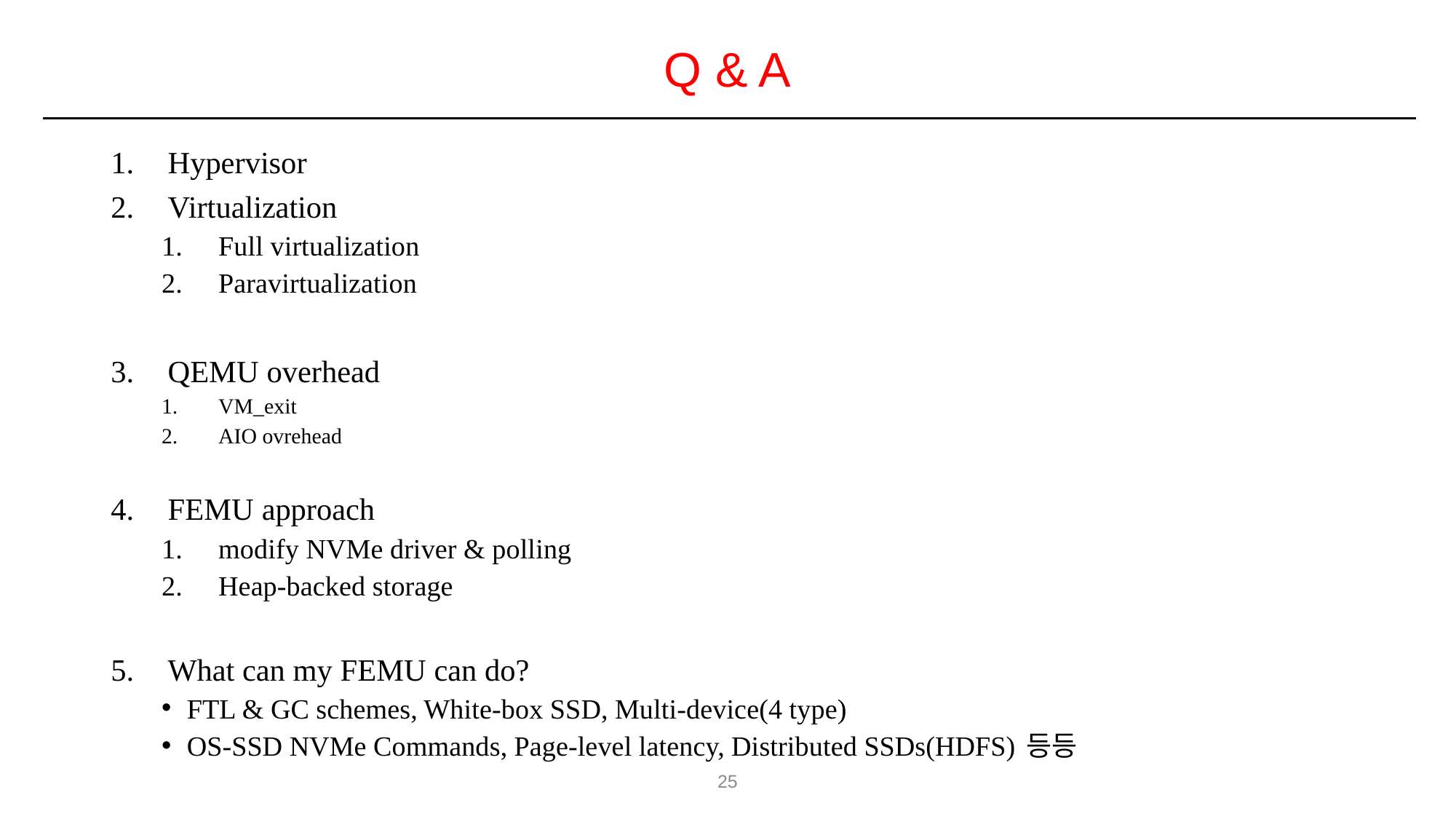

Q & A
Hypervisor
Virtualization
Full virtualization
Paravirtualization

QEMU overhead
VM_exit
AIO ovrehead

FEMU approach
modify NVMe driver & polling
Heap-backed storage

What can my FEMU can do?
FTL & GC schemes, White-box SSD, Multi-device(4 type)
OS-SSD NVMe Commands, Page-level latency, Distributed SSDs(HDFS) 등등

25